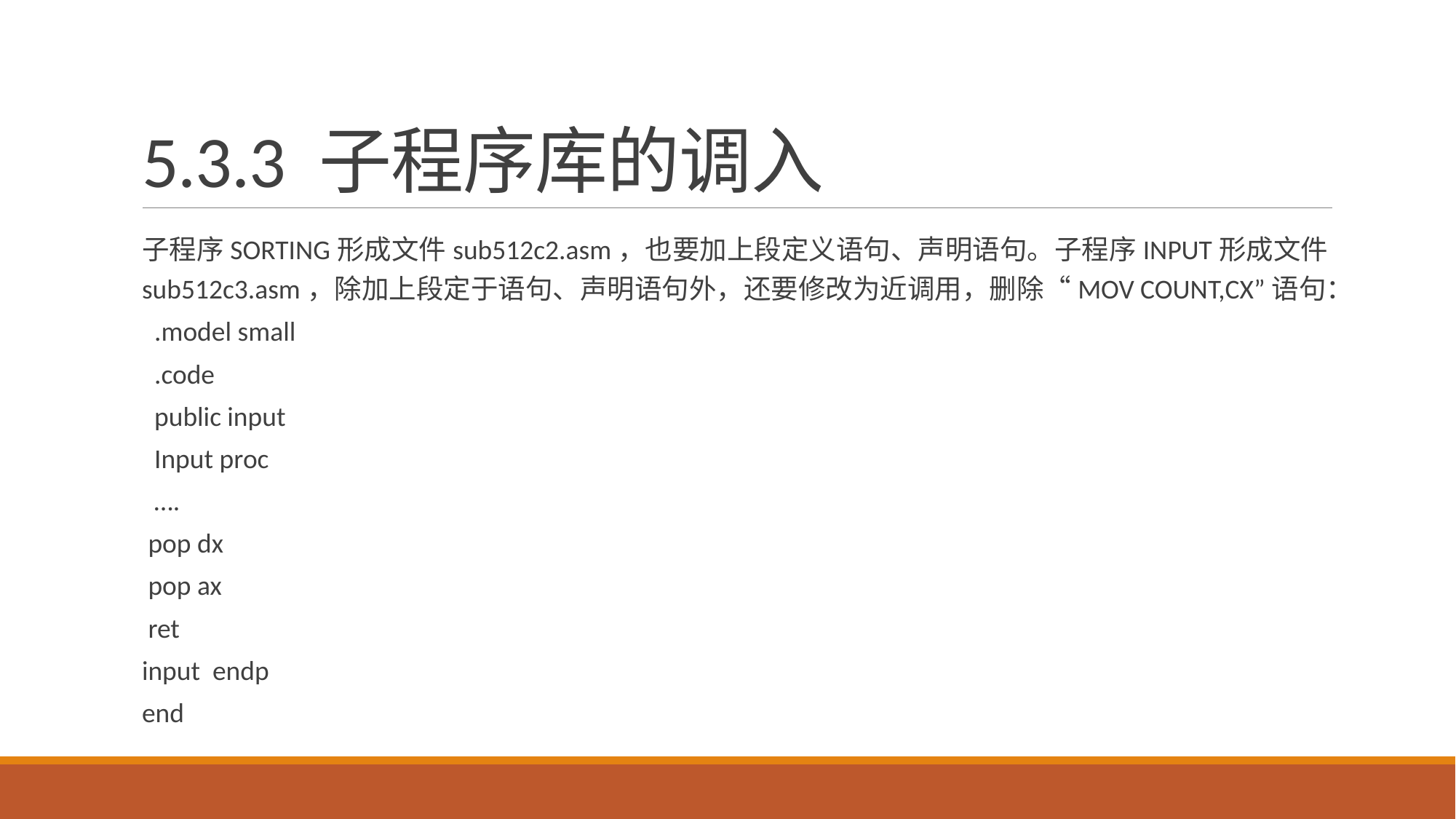

# 5.3.3 子程序库的调入
子程序SORTING形成文件sub512c2.asm，也要加上段定义语句、声明语句。子程序INPUT形成文件sub512c3.asm，除加上段定于语句、声明语句外，还要修改为近调用，删除“MOV COUNT,CX”语句：
  .model small
  .code
  public input
  Input proc
  ….
 pop dx
 pop ax
 ret
input  endp
end